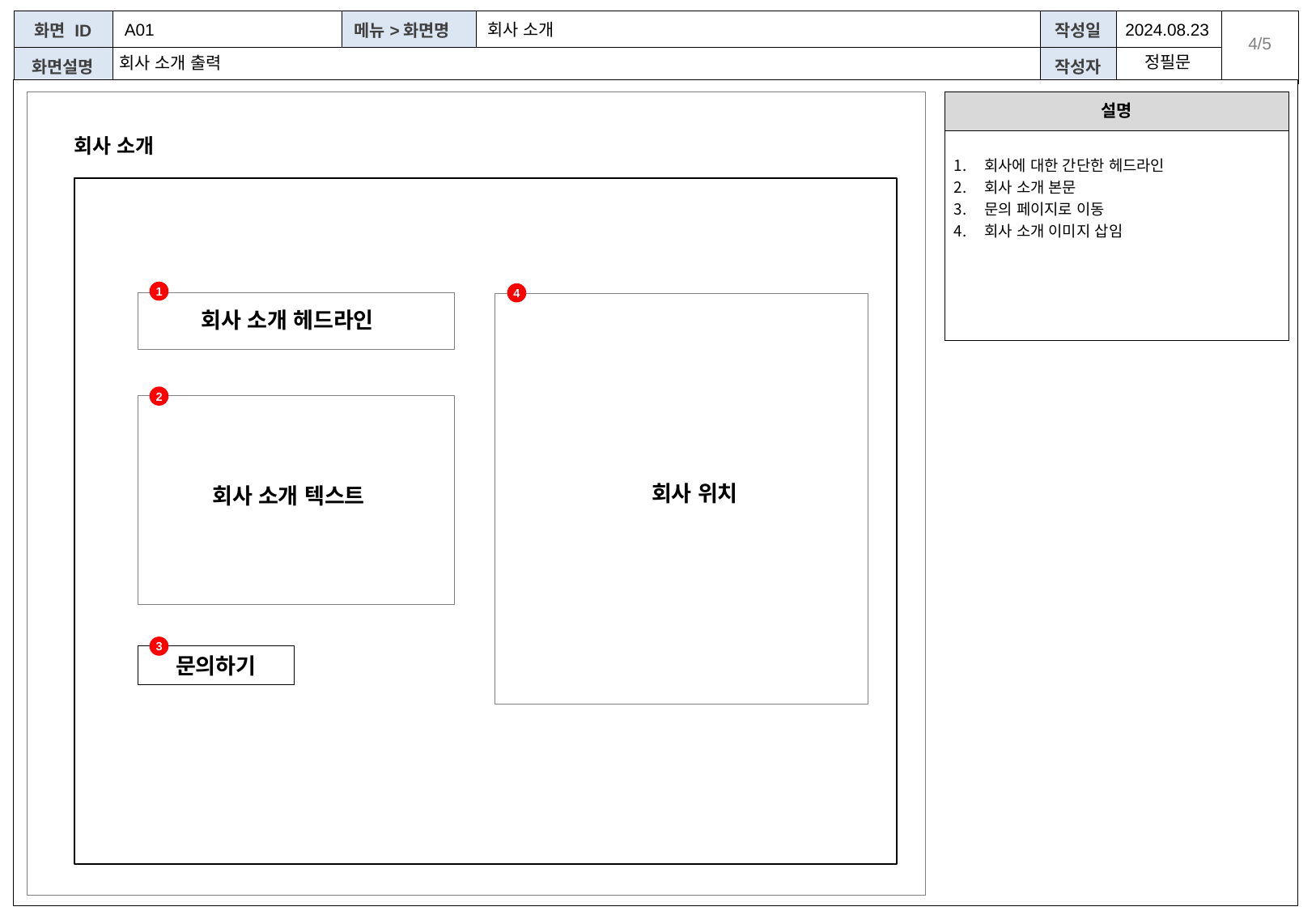

A01
회사 소개
2024.08.23
정필문
# 회사 소개 출력

| 설명 |
| --- |
| 회사에 대한 간단한 헤드라인 회사 소개 본문 문의 페이지로 이동 회사 소개 이미지 삽임 |
회사 소개

1
4

회사 소개 헤드라인
2

회사 위치
회사 소개 텍스트
3
문의하기